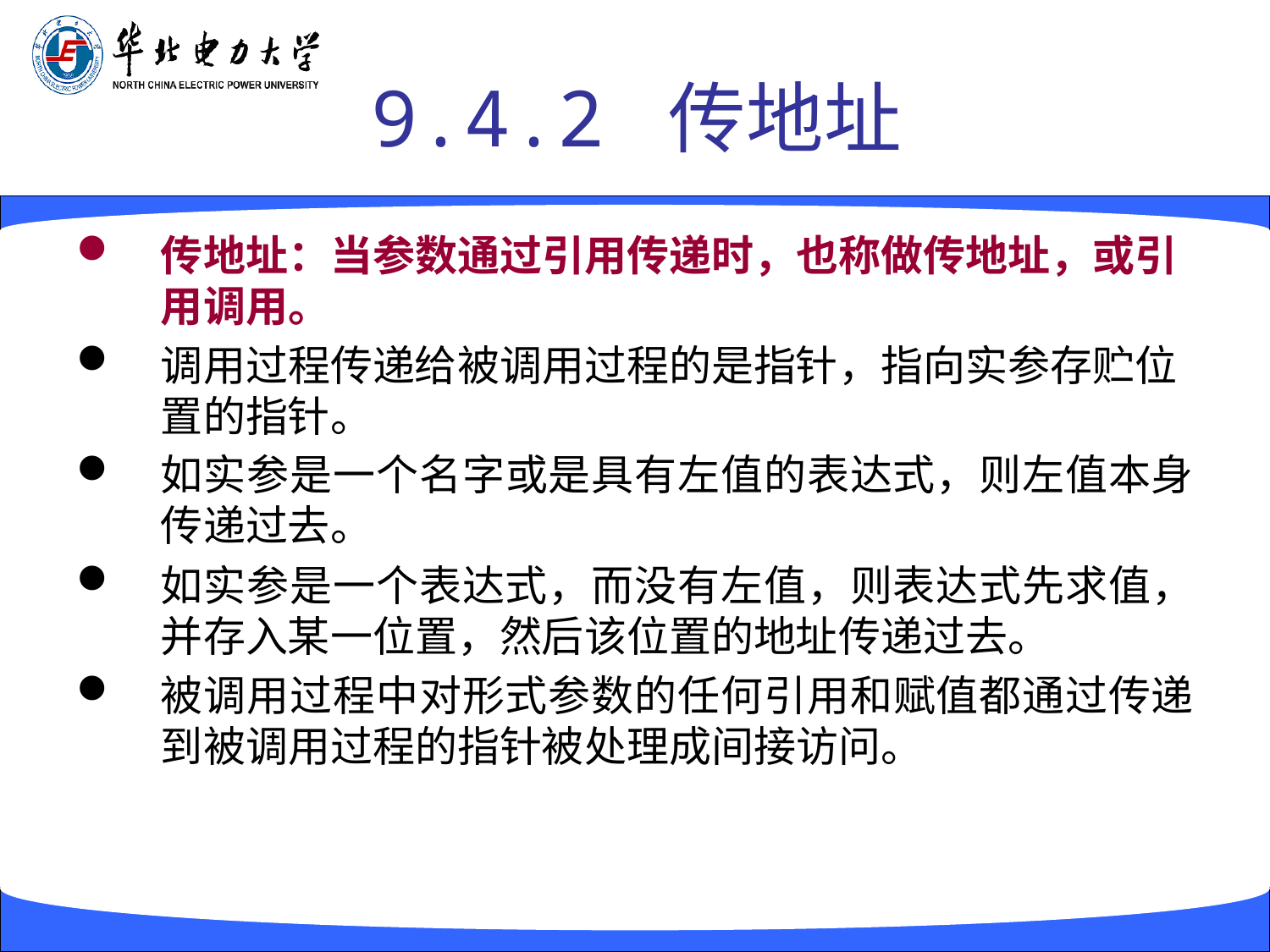

# 9.4.2 传地址
传地址：当参数通过引用传递时，也称做传地址，或引用调用。
调用过程传递给被调用过程的是指针，指向实参存贮位置的指针。
如实参是一个名字或是具有左值的表达式，则左值本身传递过去。
如实参是一个表达式，而没有左值，则表达式先求值，并存入某一位置，然后该位置的地址传递过去。
被调用过程中对形式参数的任何引用和赋值都通过传递到被调用过程的指针被处理成间接访问。